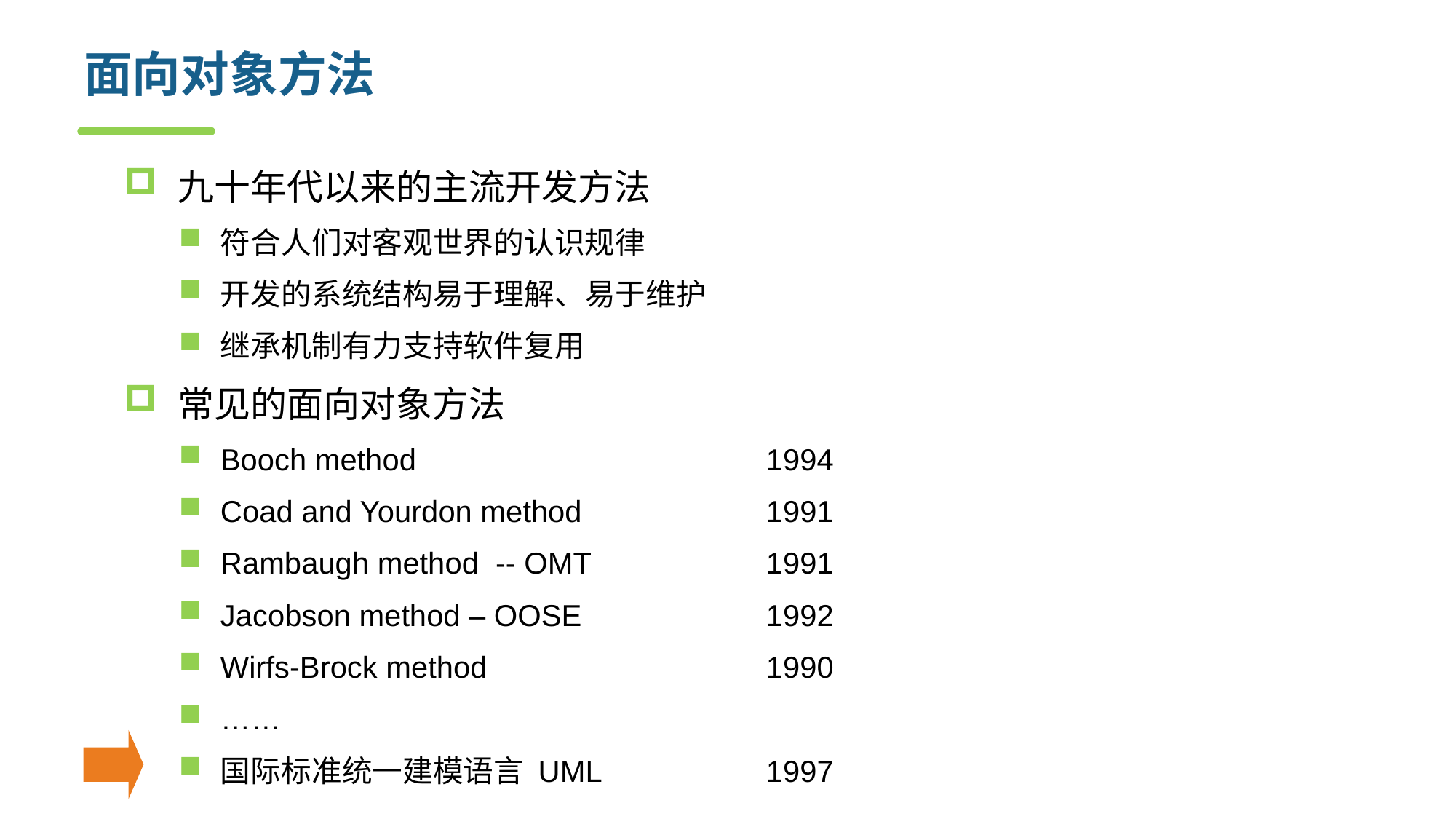

# 面向对象方法
九十年代以来的主流开发方法
符合人们对客观世界的认识规律
开发的系统结构易于理解、易于维护
继承机制有力支持软件复用
常见的面向对象方法
Booch method        		        	1994
Coad and Yourdon method   		1991
Rambaugh method  -- OMT 	        	1991
Jacobson method – OOSE           	1992
Wirfs-Brock method 	                	1990
……
国际标准统一建模语言 UML  		1997

24